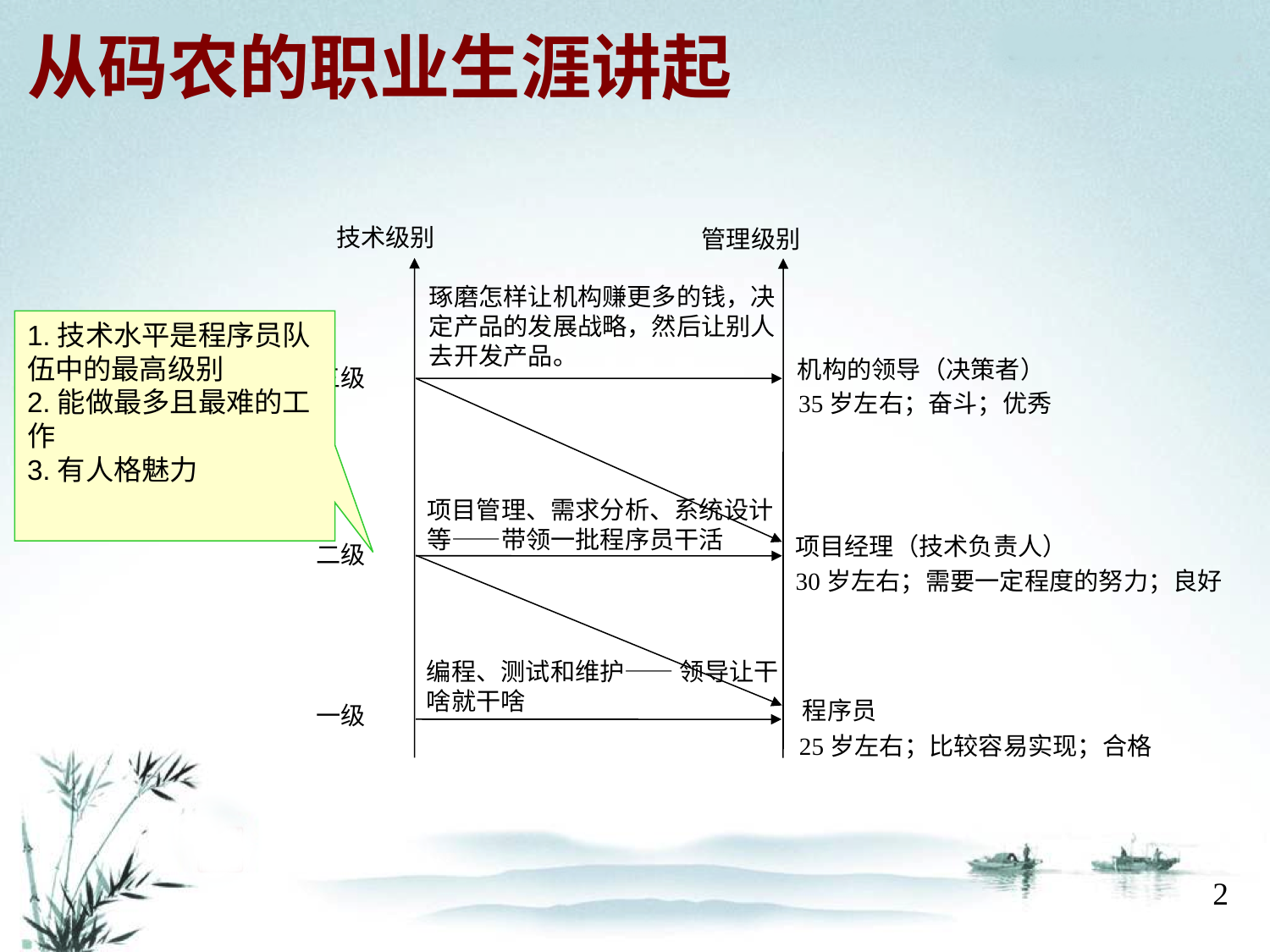

# 从码农的职业生涯讲起
技术级别
管理级别

琢磨怎样让机构赚更多的钱，决定产品的发展战略，然后让别人去开发产品。
1.技术水平是程序员队伍中的最高级别
2.能做最多且最难的工作
3.有人格魅力
机构的领导（决策者）
三级

35岁左右；奋斗；优秀
项目管理、需求分析、系统设计等——带领一批程序员干活
项目经理（技术负责人）
二级

30岁左右；需要一定程度的努力；良好
编程、测试和维护—— 领导让干啥就干啥
程序员
一级

25岁左右；比较容易实现；合格
2